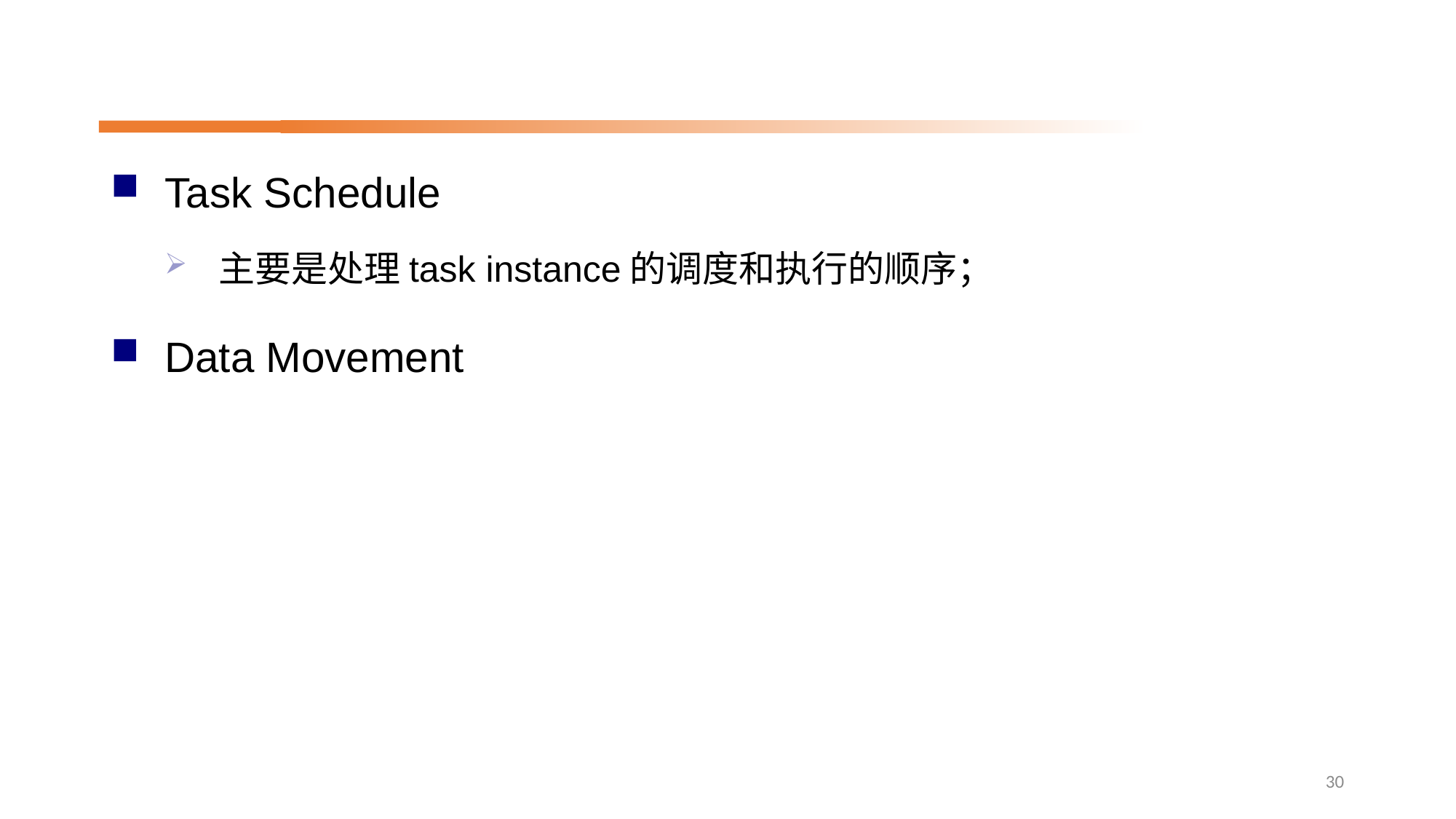

#
Task Schedule
主要是处理task instance的调度和执行的顺序；
Data Movement

30